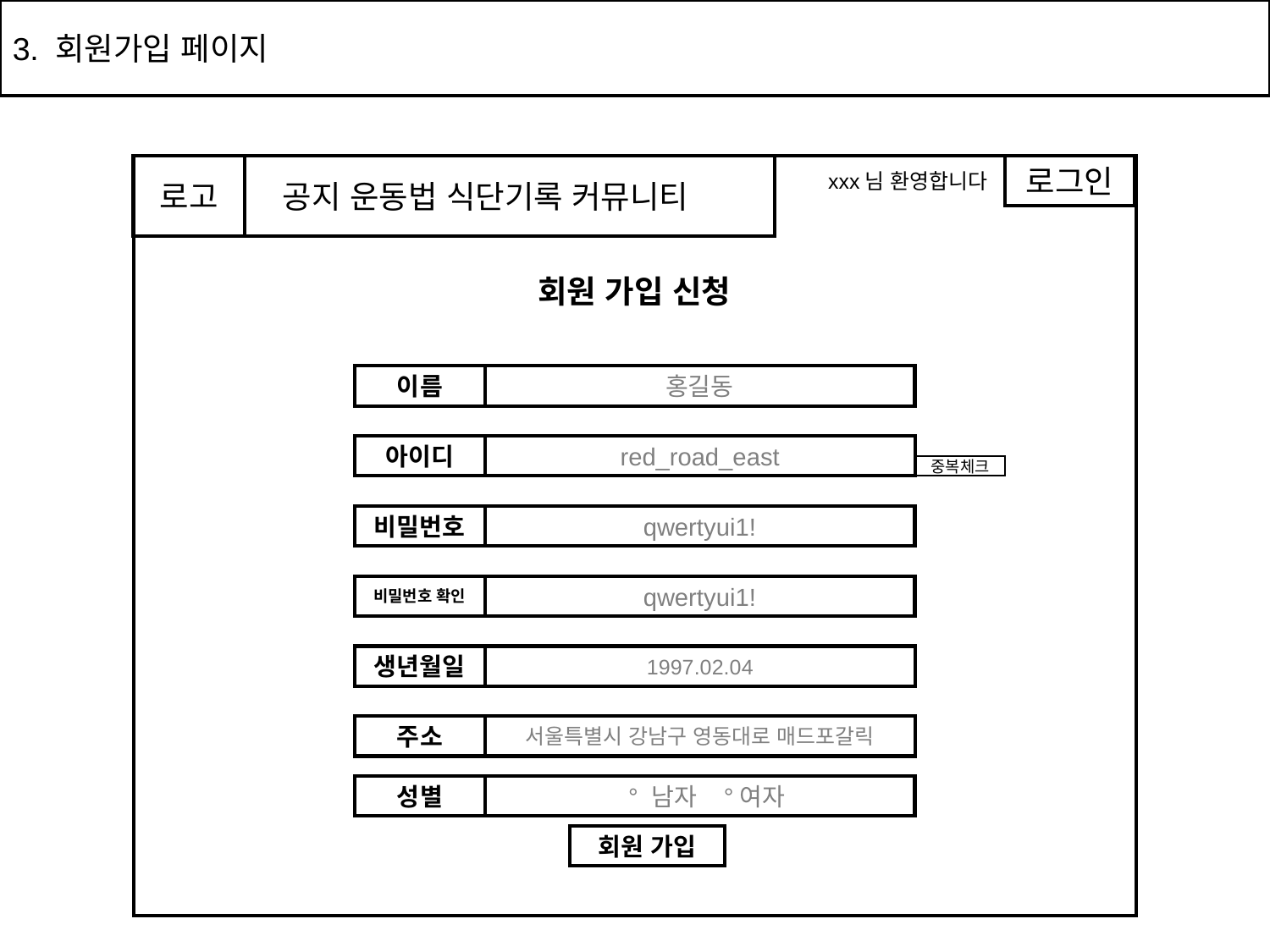

3. 회원가입 페이지
로고
  공지 운동법 식단기록 커뮤니티
xxx님 환영합니다
로그인

회원 가입 신청
이름
홍길동
아이디
red_road_east
중복체크
비밀번호
qwertyui1!
비밀번호 확인
qwertyui1!
생년월일
1997.02.04
주소
서울특별시 강남구 영동대로 매드포갈릭
성별
  ° 남자   °여자
회원 가입